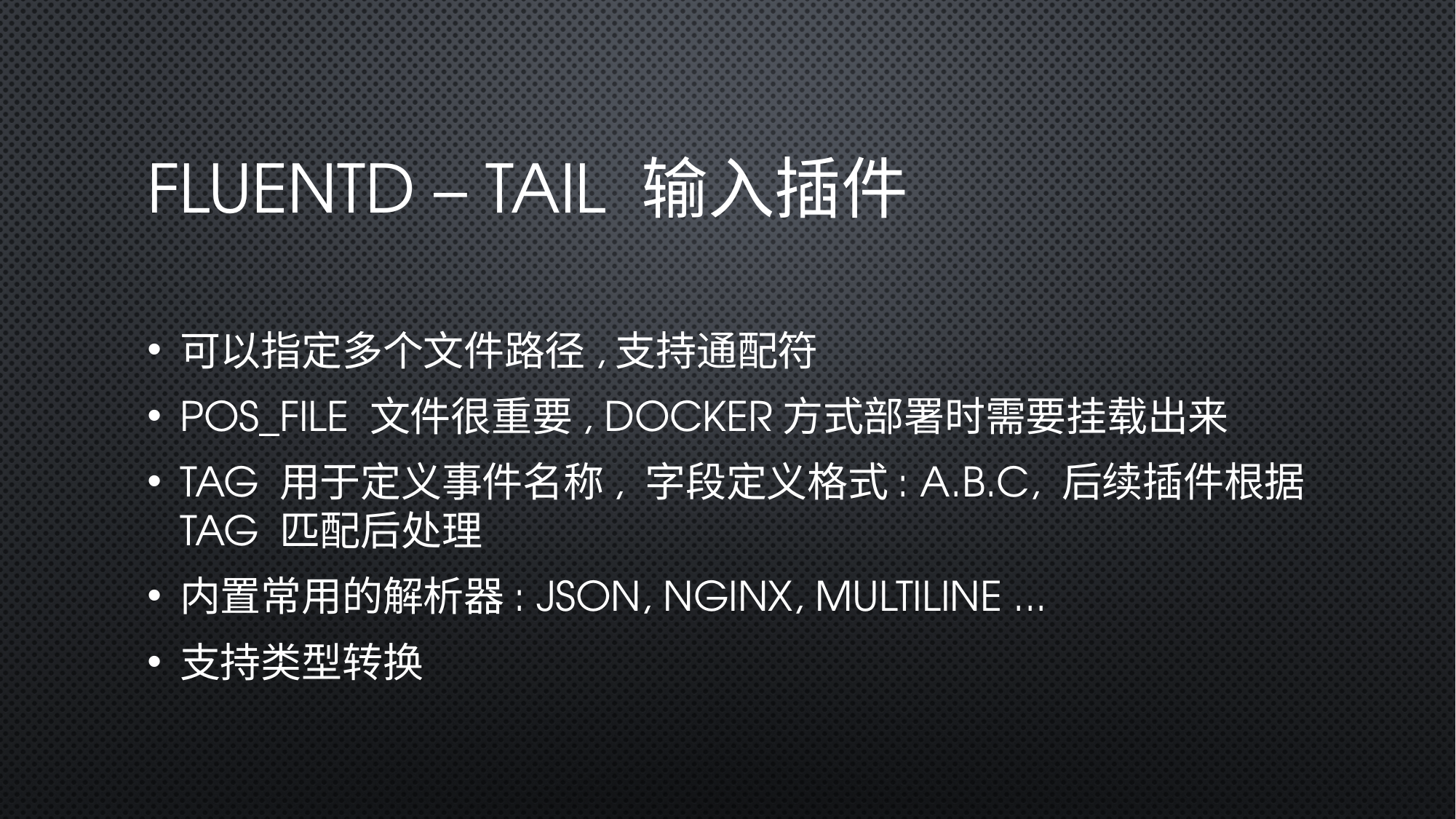

# Fluentd – tail 输入插件
可以指定多个文件路径,支持通配符
pos_file 文件很重要, docker方式部署时需要挂载出来
tag 用于定义事件名称, 字段定义格式: a.b.c, 后续插件根据tag 匹配后处理
内置常用的解析器: json, nginx, multiline ...
支持类型转换